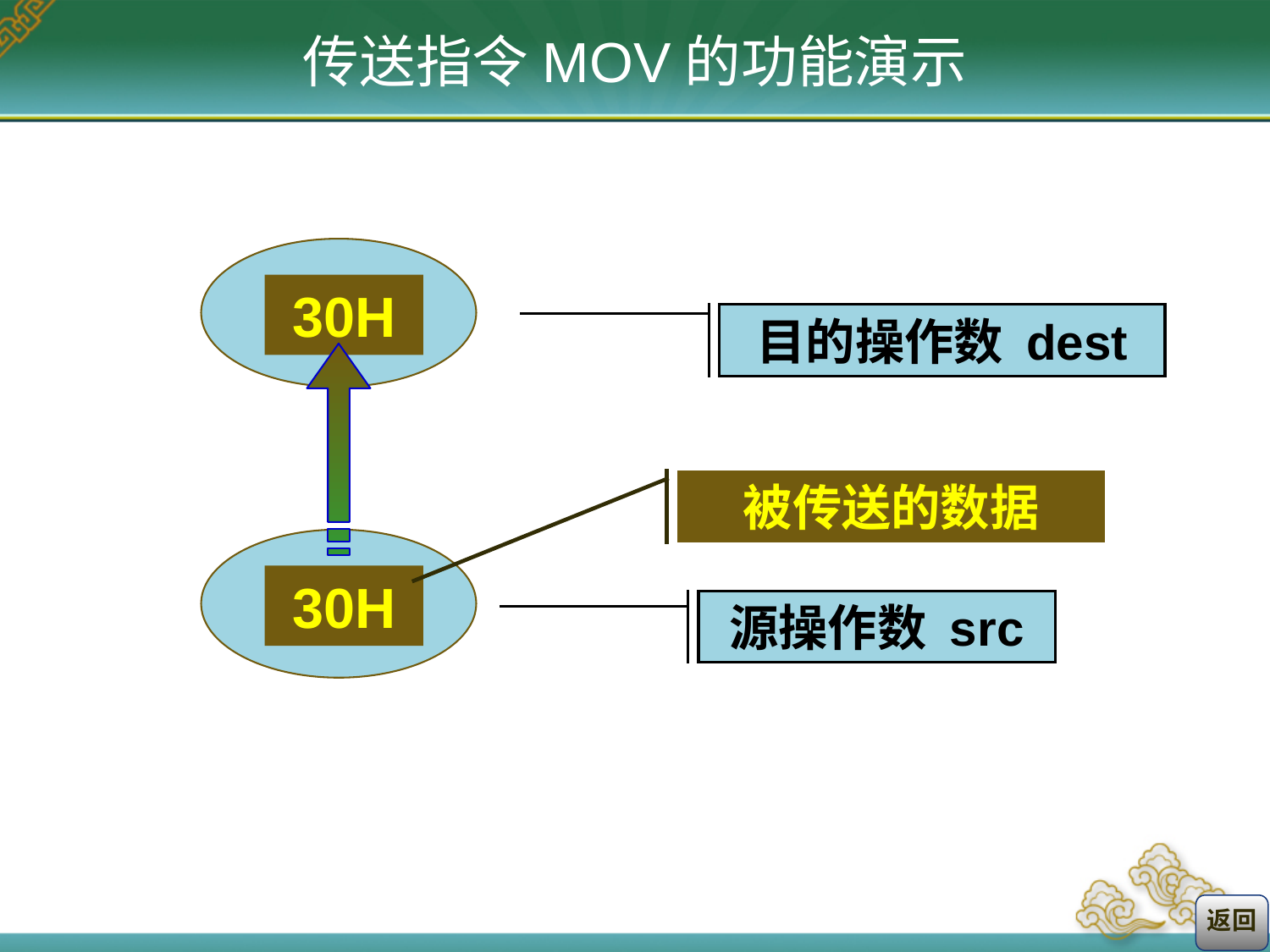

传送指令MOV的功能演示

30H
目的操作数 dest

被传送的数据

30H
源操作数 src
返回